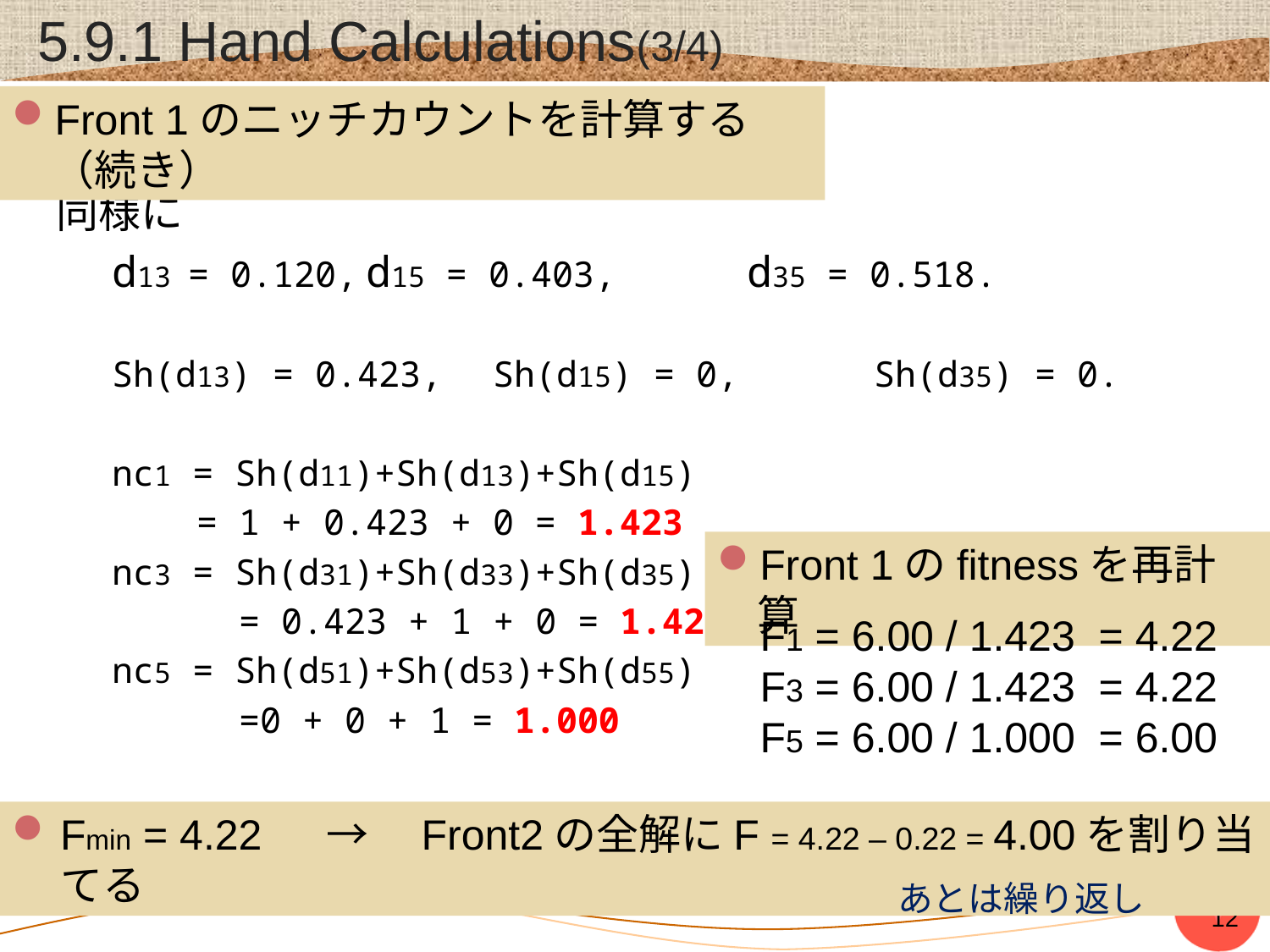

# 5.9.1 Hand Calculations(3/4)
Front 1のニッチカウントを計算する（続き）
同様に
d13 = 0.120,	d15 = 0.403,		d35 = 0.518.

Sh(d13) = 0.423,	Sh(d15) = 0,		Sh(d35) = 0.

nc1 = Sh(d11)+Sh(d13)+Sh(d15)
    = 1 + 0.423 + 0 = 1.423
nc3 = Sh(d31)+Sh(d33)+Sh(d35)
	= 0.423 + 1 + 0 = 1.423
nc5 = Sh(d51)+Sh(d53)+Sh(d55)
	=0 + 0 + 1 = 1.000
Front 1のfitnessを再計算
F1 = 6.00 / 1.423  = 4.22
F3 = 6.00 / 1.423  = 4.22
F5 = 6.00 / 1.000  = 6.00
Fmin = 4.22 　→　Front2の全解にF = 4.22 – 0.22 = 4.00を割り当てる
あとは繰り返し
12